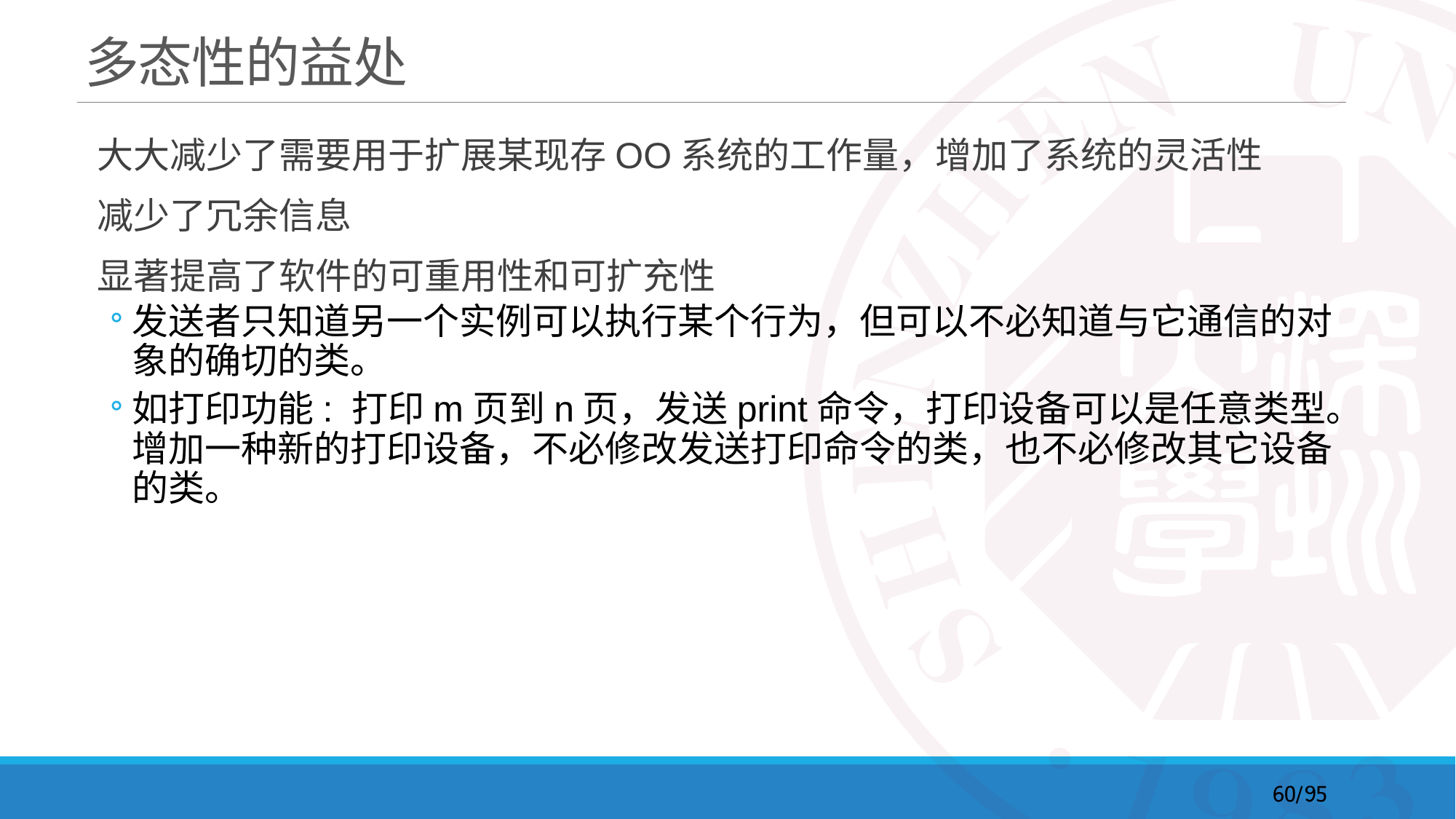

# 多态性的益处
大大减少了需要用于扩展某现存OO系统的工作量，增加了系统的灵活性
减少了冗余信息
显著提高了软件的可重用性和可扩充性
发送者只知道另一个实例可以执行某个行为，但可以不必知道与它通信的对象的确切的类。
如打印功能: 打印m页到n页，发送print命令，打印设备可以是任意类型。增加一种新的打印设备，不必修改发送打印命令的类，也不必修改其它设备的类。
60/95